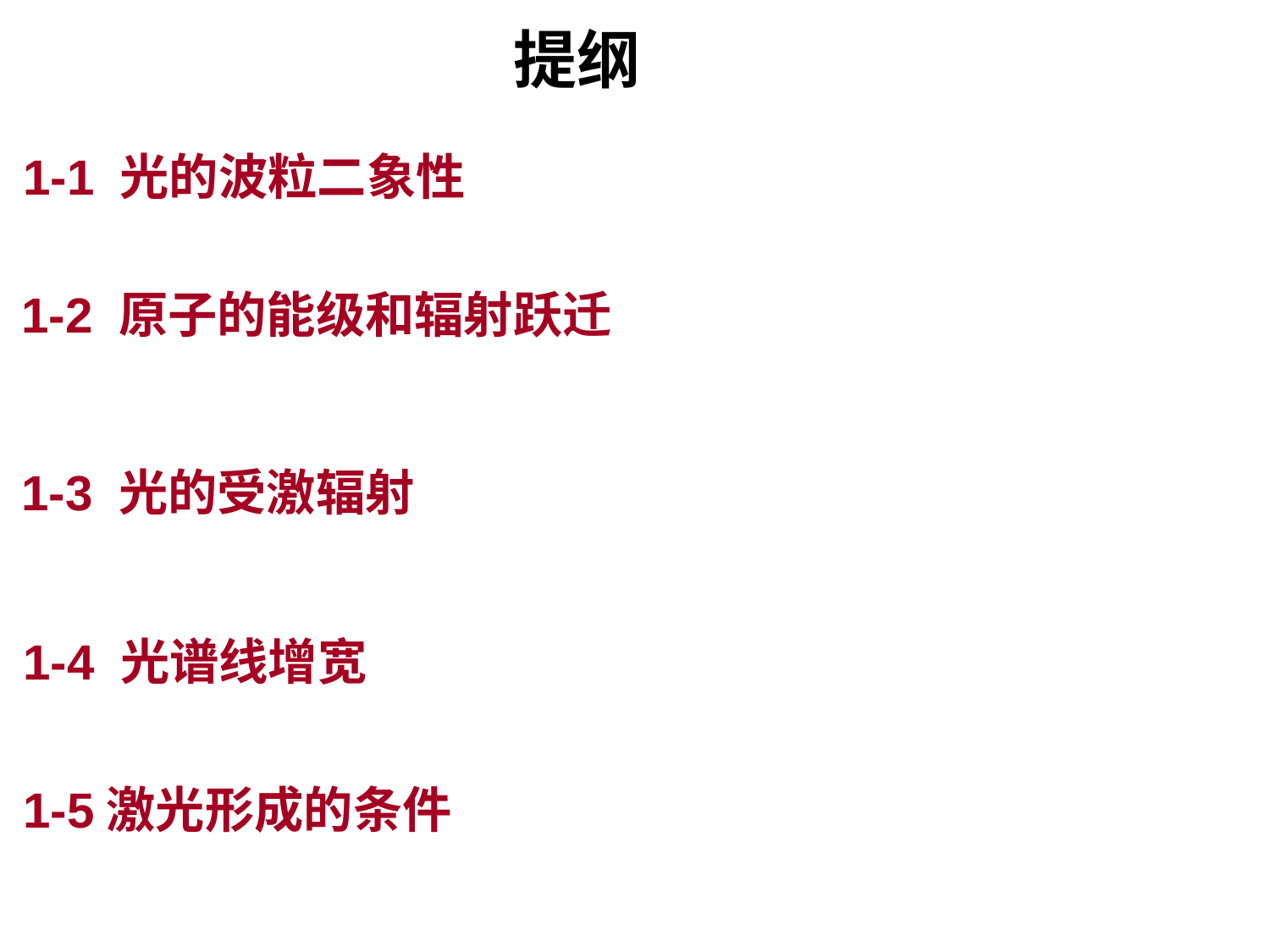

# 提纲
1-1 光的波粒二象性
1-2 原子的能级和辐射跃迁
1-3 光的受激辐射
1-4 光谱线增宽
1-5激光形成的条件